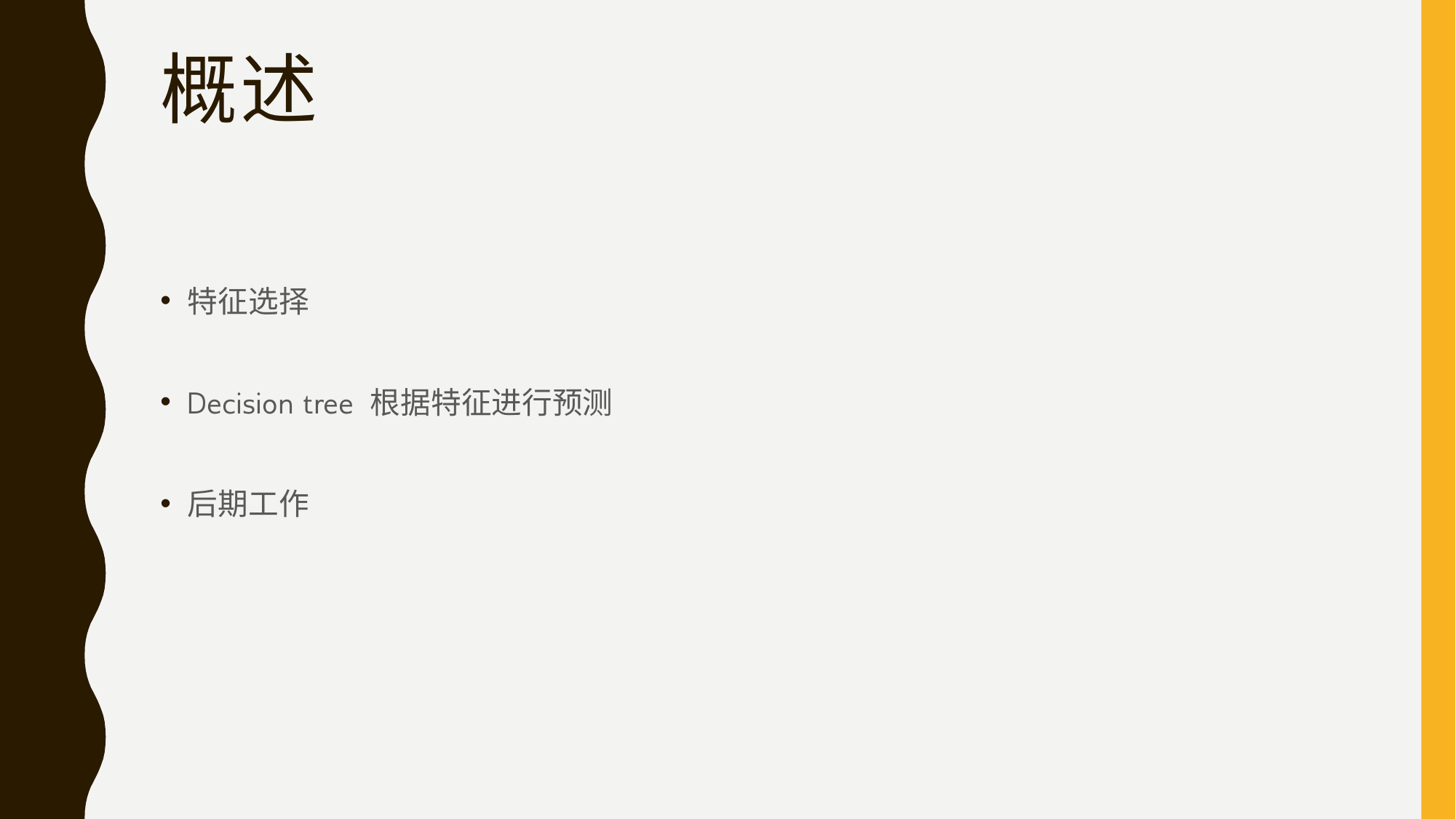

# 概述
特征选择

Decision tree 根据特征进行预测

后期工作